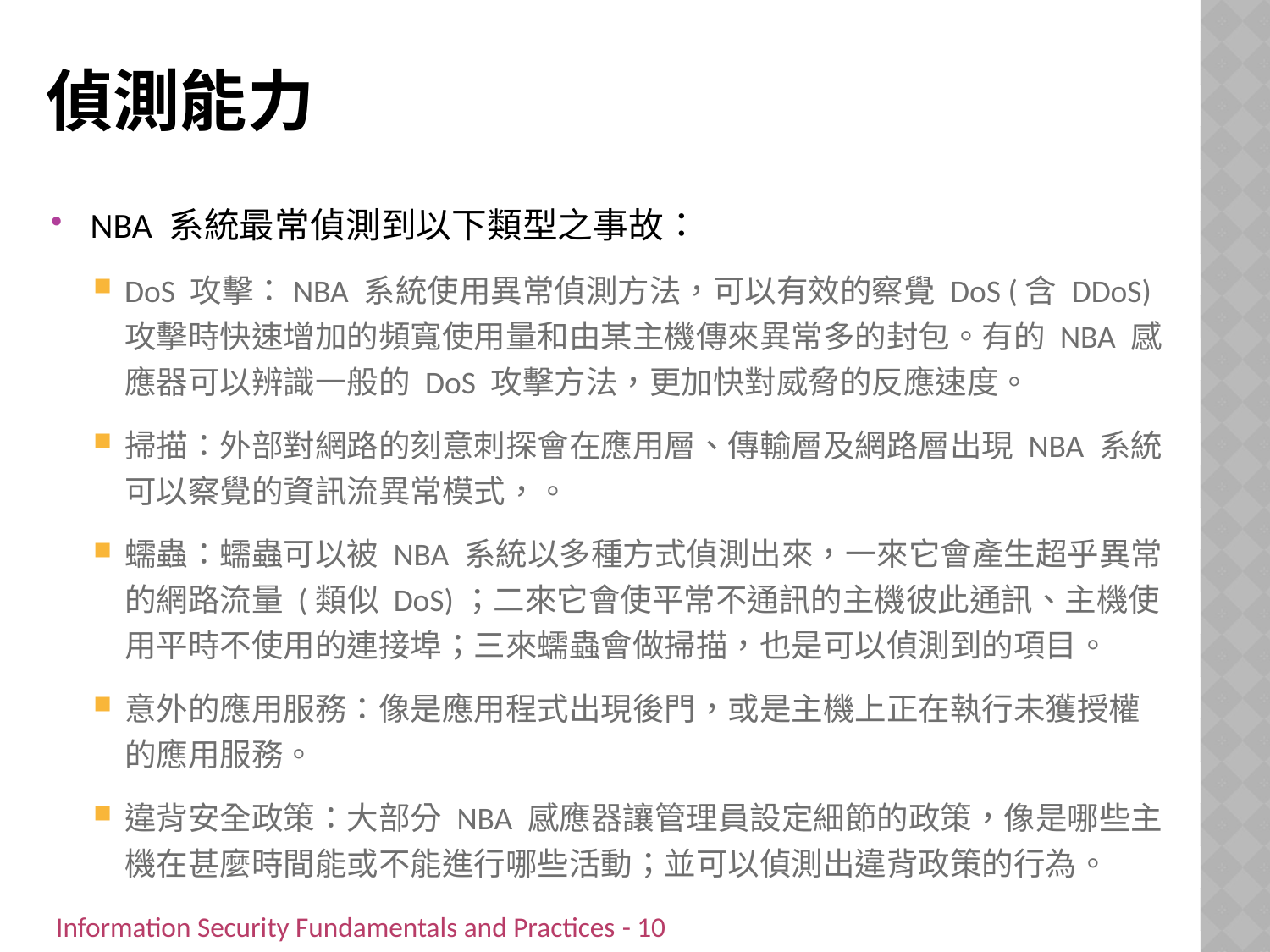

# 偵測能力
NBA 系統最常偵測到以下類型之事故：
DoS 攻擊：NBA 系統使用異常偵測方法，可以有效的察覺 DoS (含 DDoS) 攻擊時快速增加的頻寬使用量和由某主機傳來異常多的封包。有的 NBA 感應器可以辨識一般的 DoS 攻擊方法，更加快對威脅的反應速度。
掃描：外部對網路的刻意刺探會在應用層、傳輸層及網路層出現 NBA 系統可以察覺的資訊流異常模式，。
蠕蟲：蠕蟲可以被 NBA 系統以多種方式偵測出來，一來它會產生超乎異常的網路流量 (類似 DoS)；二來它會使平常不通訊的主機彼此通訊、主機使用平時不使用的連接埠；三來蠕蟲會做掃描，也是可以偵測到的項目。
意外的應用服務：像是應用程式出現後門，或是主機上正在執行未獲授權的應用服務。
違背安全政策：大部分 NBA 感應器讓管理員設定細節的政策，像是哪些主機在甚麼時間能或不能進行哪些活動；並可以偵測出違背政策的行為。